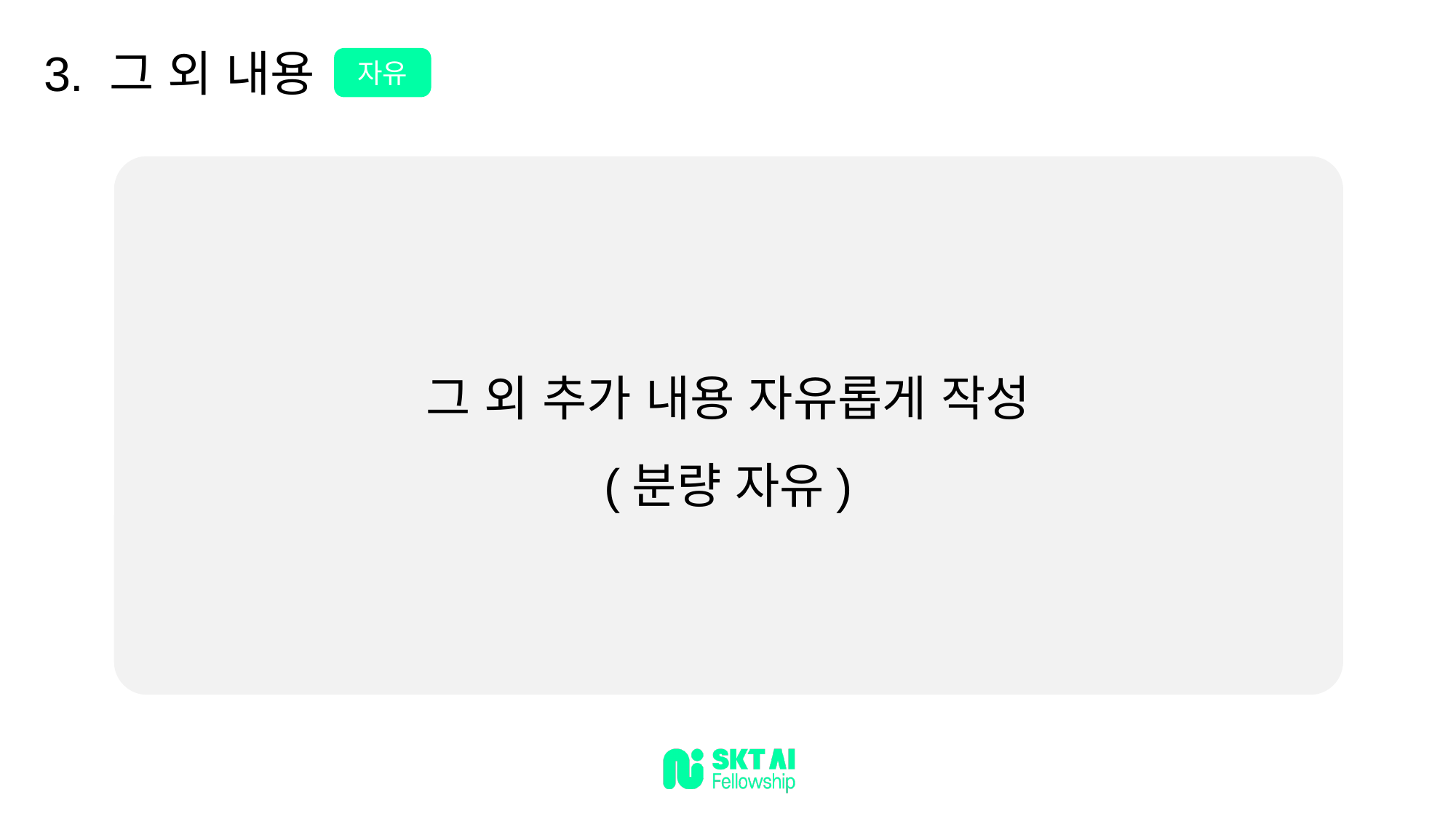

3. 그 외 내용
자유
그 외 추가 내용 자유롭게 작성
(분량 자유)